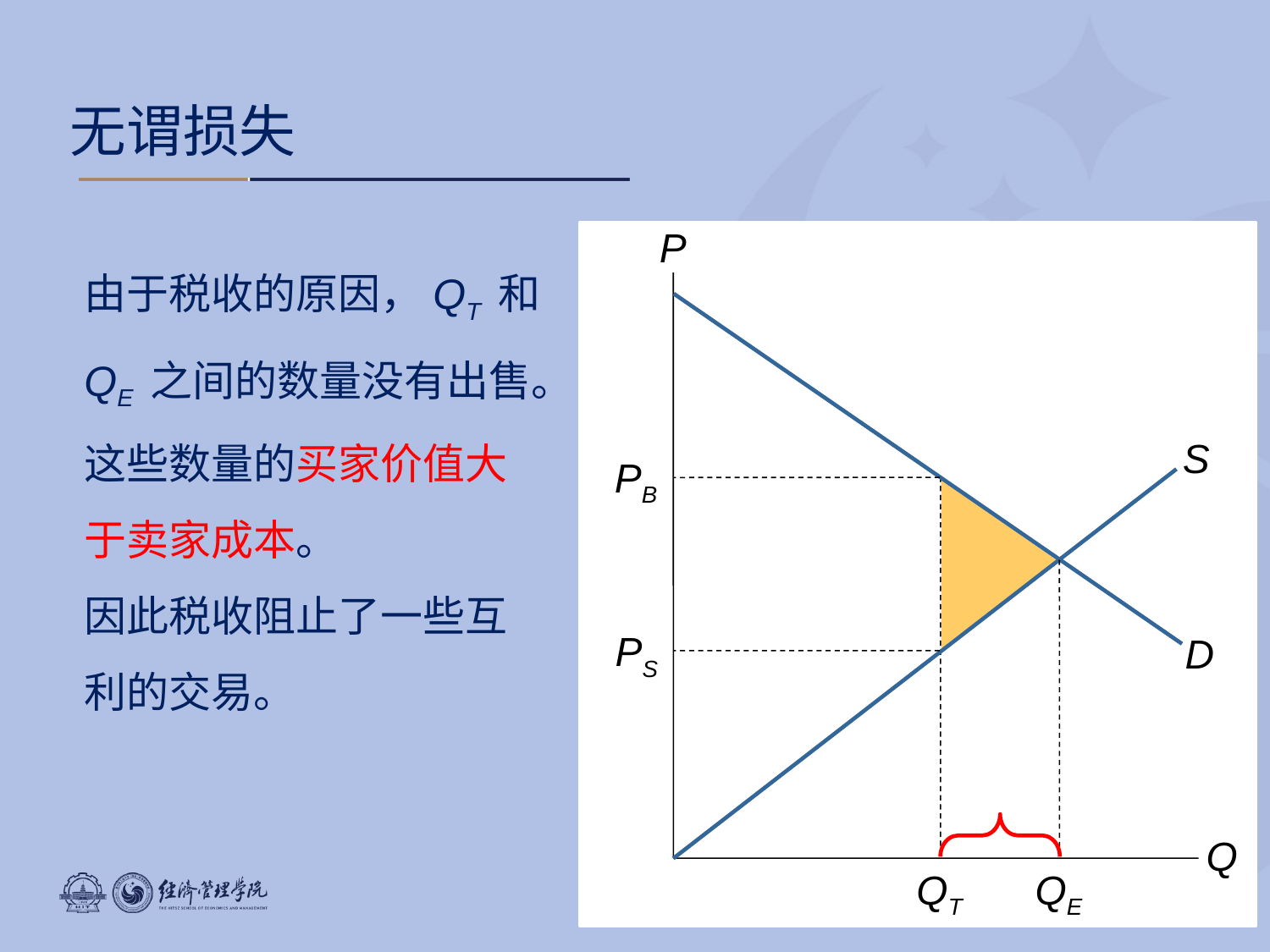

无谓损失
P

Q

由于税收的原因，QT 和 QE 之间的数量没有出售。
这些数量的买家价值大于卖家成本。
因此税收阻止了一些互利的交易。

S
PB

PS

D

QT
QE